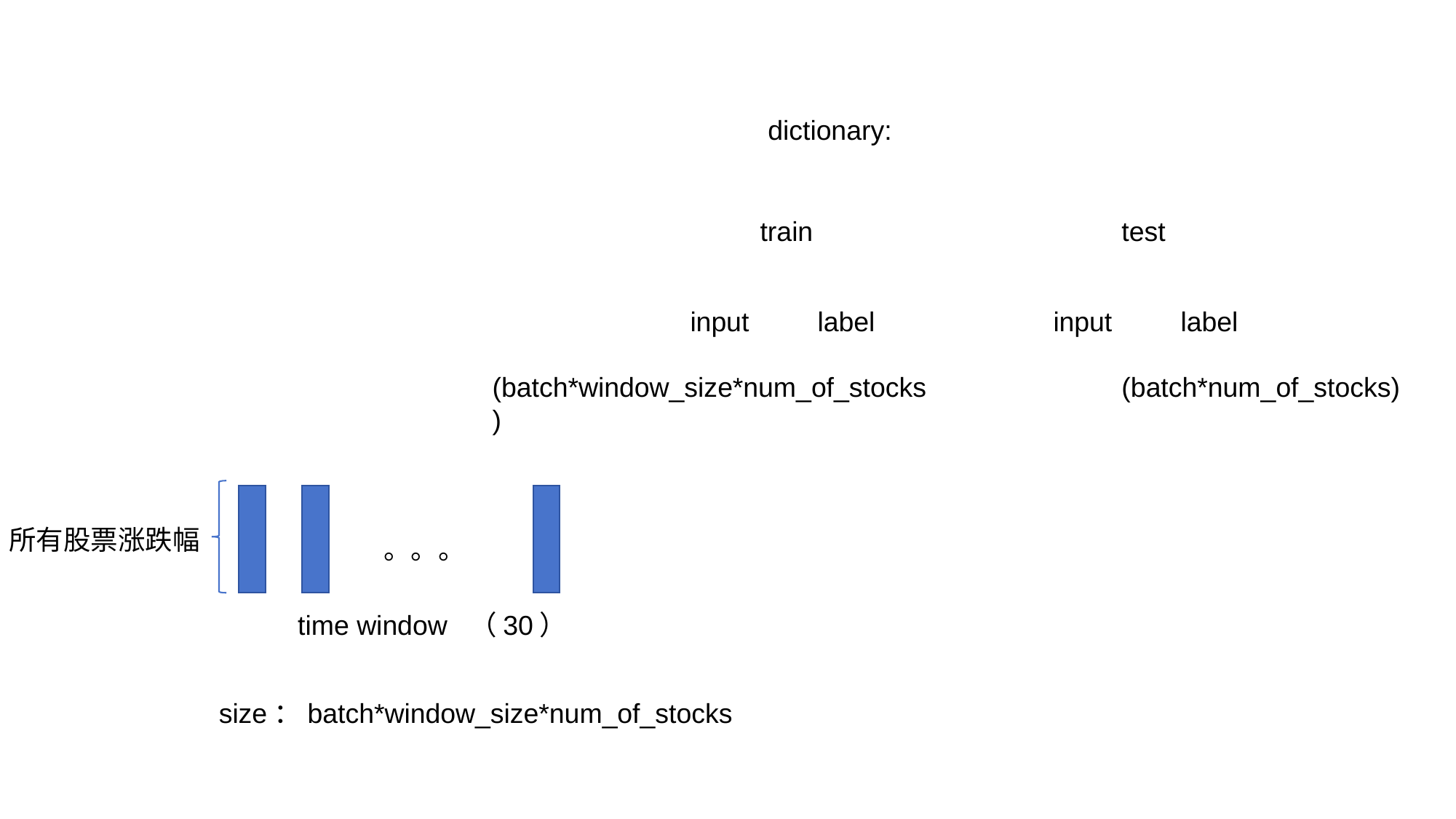

dictionary:

train
test
input         label
input         label
(batch*window_size*num_of_stocks)

(batch*num_of_stocks)

所有股票涨跌幅
。。。
time window  （30）
size：batch*window_size*num_of_stocks